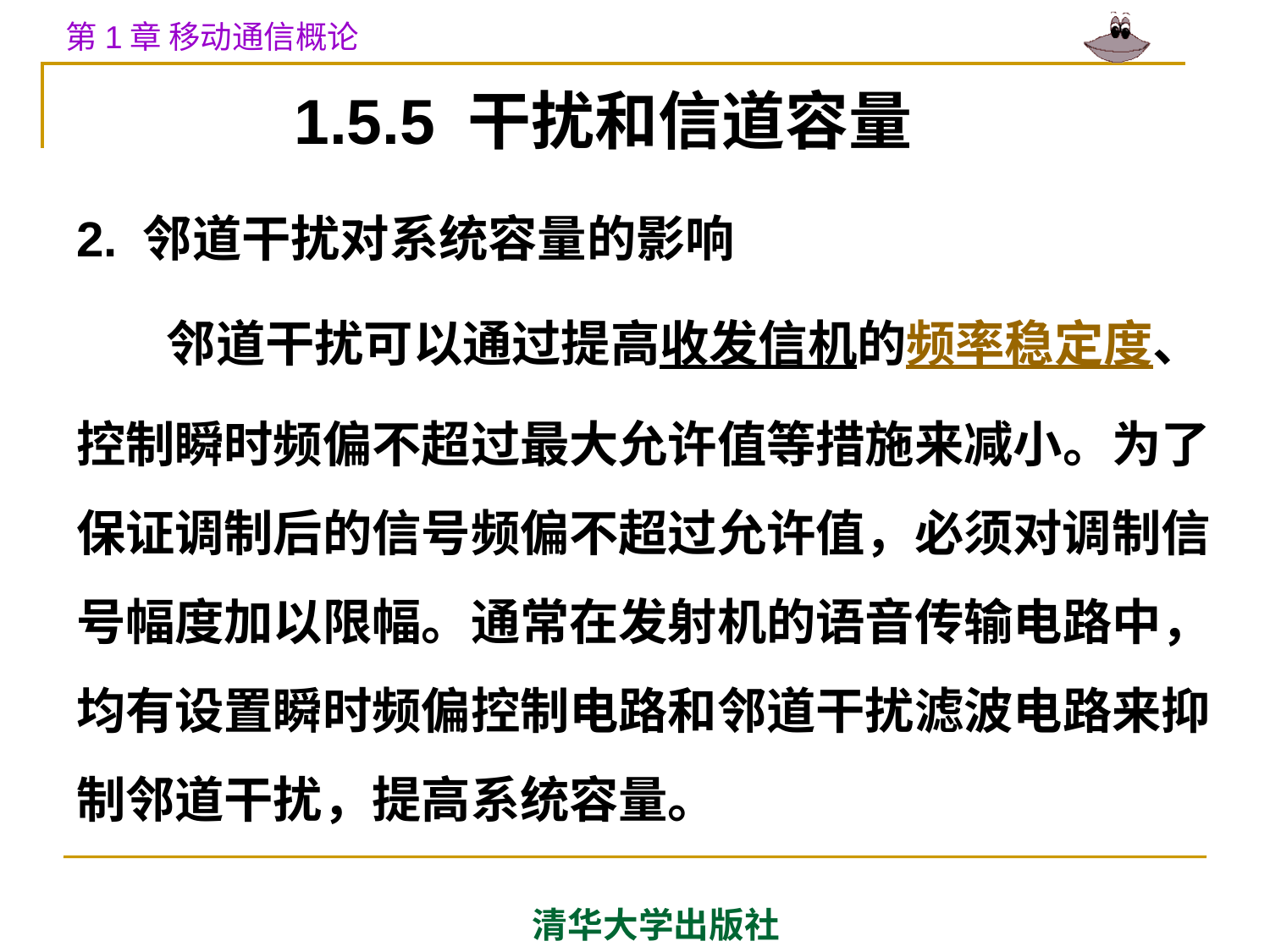

# 1.5.5 干扰和信道容量
2. 邻道干扰对系统容量的影响
       邻道干扰可以通过提高收发信机的频率稳定度、控制瞬时频偏不超过最大允许值等措施来减小。为了保证调制后的信号频偏不超过允许值，必须对调制信号幅度加以限幅。通常在发射机的语音传输电路中，均有设置瞬时频偏控制电路和邻道干扰滤波电路来抑制邻道干扰，提高系统容量。